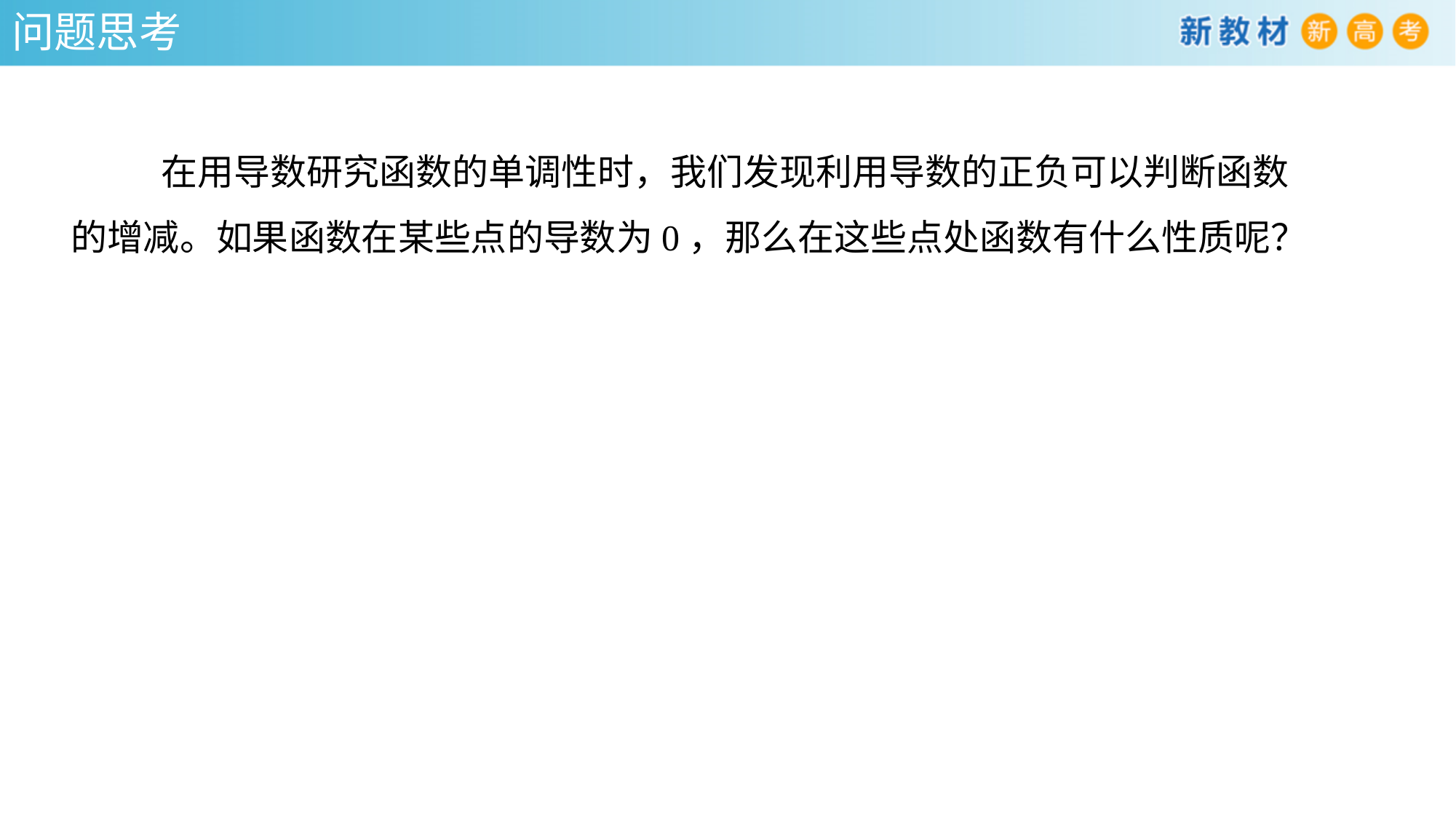

问题思考
        在用导数研究函数的单调性时，我们发现利用导数的正负可以判断函数的增减。如果函数在某些点的导数为0，那么在这些点处函数有什么性质呢？